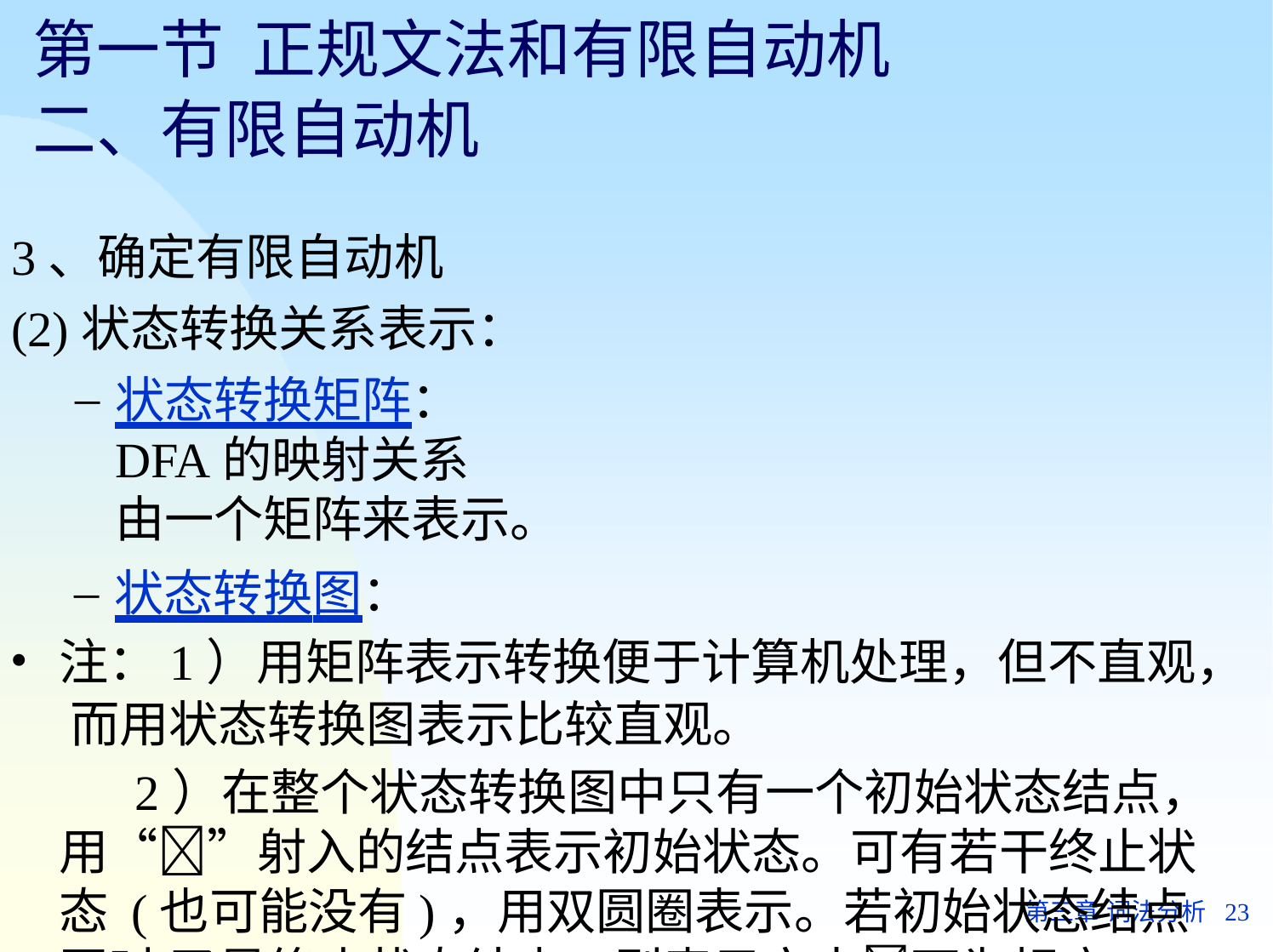

# 第一节 正规文法和有限自动机 二、有限自动机
3、确定有限自动机 (2)状态转换关系表示：
状态转换矩阵：DFA的映射关系由一个矩阵来表示。
状态转换图：
注：1）用矩阵表示转换便于计算机处理，但不直观， 而用状态转换图表示比较直观。
2）在整个状态转换图中只有一个初始状态结点，  用“→”射入的结点表示初始状态。可有若干终止状态 (也可能没有)，用双圆圈表示。若初始状态结点同时 又是终止状态结点，则表示空串ε可为相应DFA识别。
第三章 词法分析	23